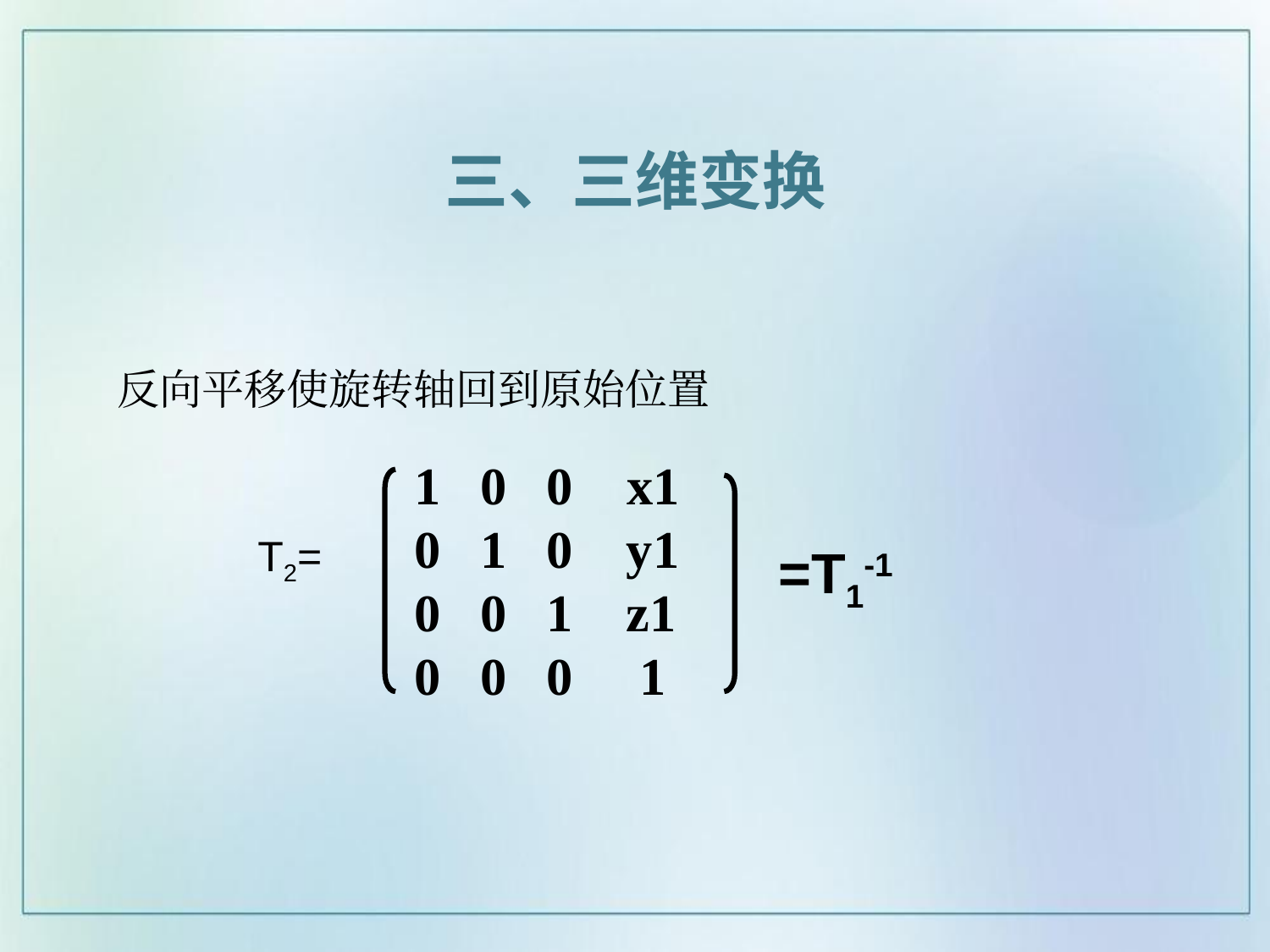

三、三维变换
# 反向平移使旋转轴回到原始位置
1   0   0    x1
0   1   0    y1
0   0   1    z1
0   0   0     1

=T1-1
T2=